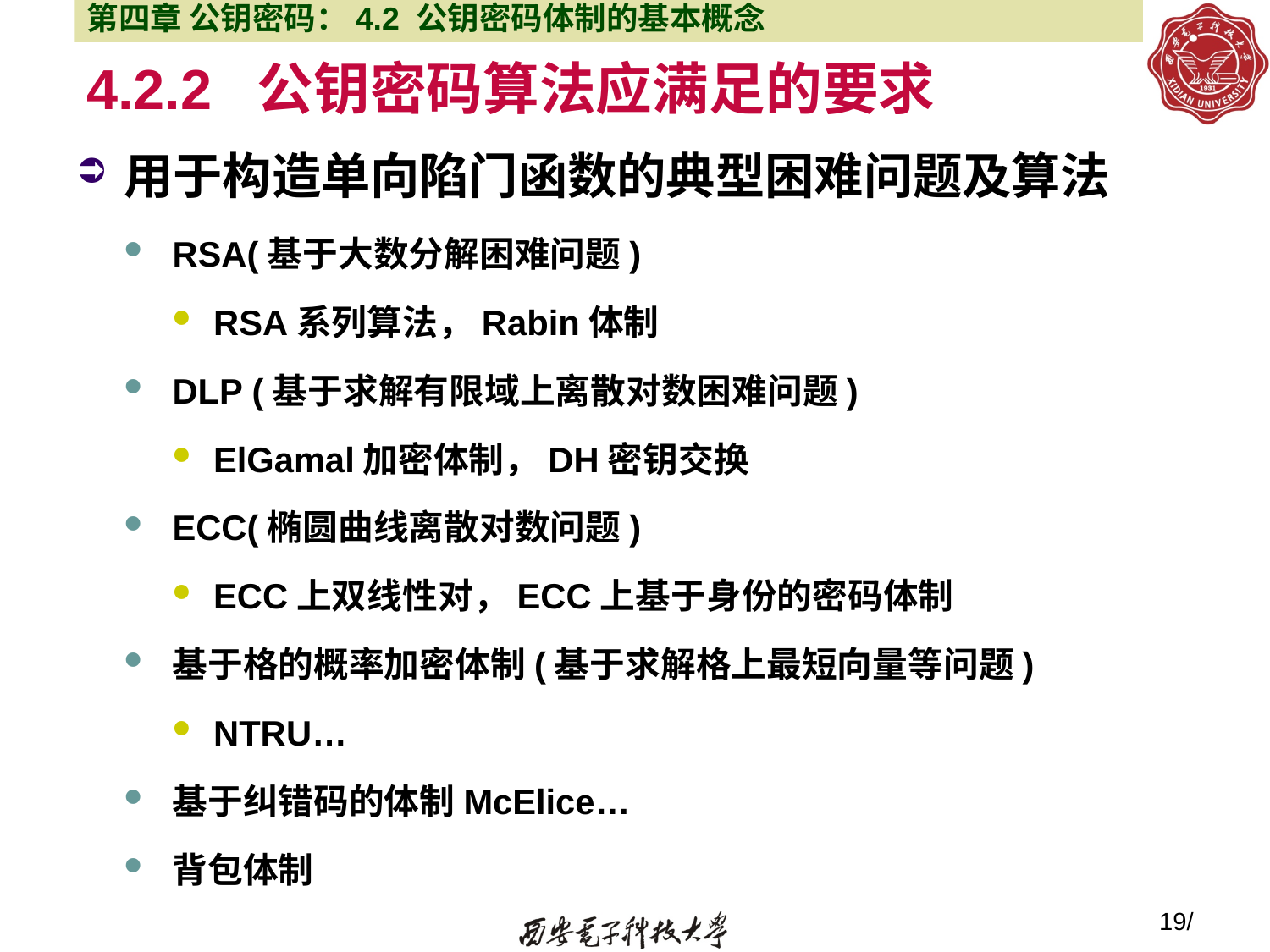

第四章 公钥密码：4.2 公钥密码体制的基本概念
# 4.2.2  公钥密码算法应满足的要求
用于构造单向陷门函数的典型困难问题及算法
RSA(基于大数分解困难问题)
RSA系列算法，Rabin体制
DLP (基于求解有限域上离散对数困难问题)
ElGamal加密体制，DH密钥交换
ECC(椭圆曲线离散对数问题)
ECC上双线性对，ECC上基于身份的密码体制
基于格的概率加密体制(基于求解格上最短向量等问题)
NTRU…
基于纠错码的体制McElice…
背包体制
19/